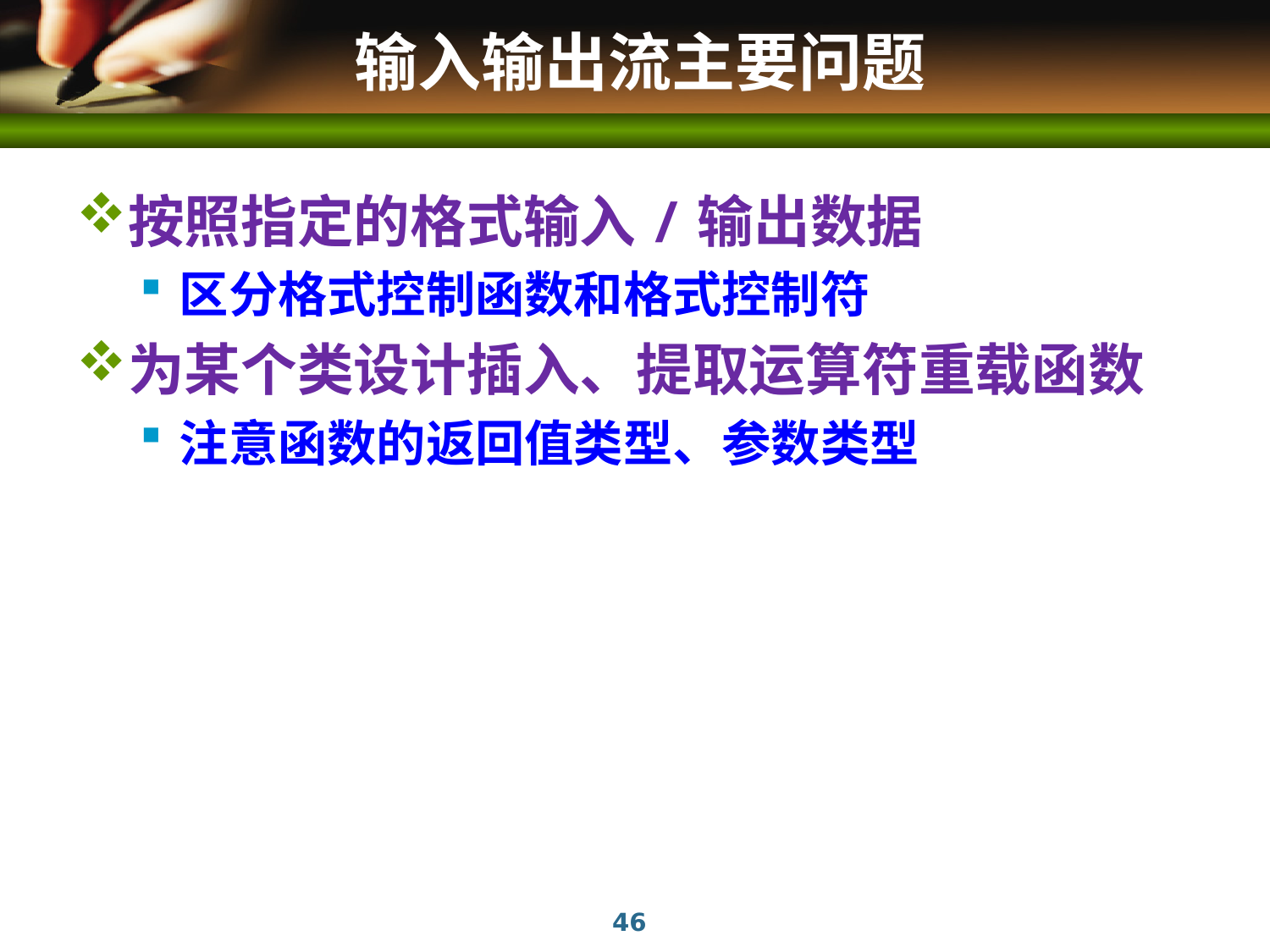

# 输入输出流主要问题
按照指定的格式输入/输出数据
区分格式控制函数和格式控制符
为某个类设计插入、提取运算符重载函数
注意函数的返回值类型、参数类型

46